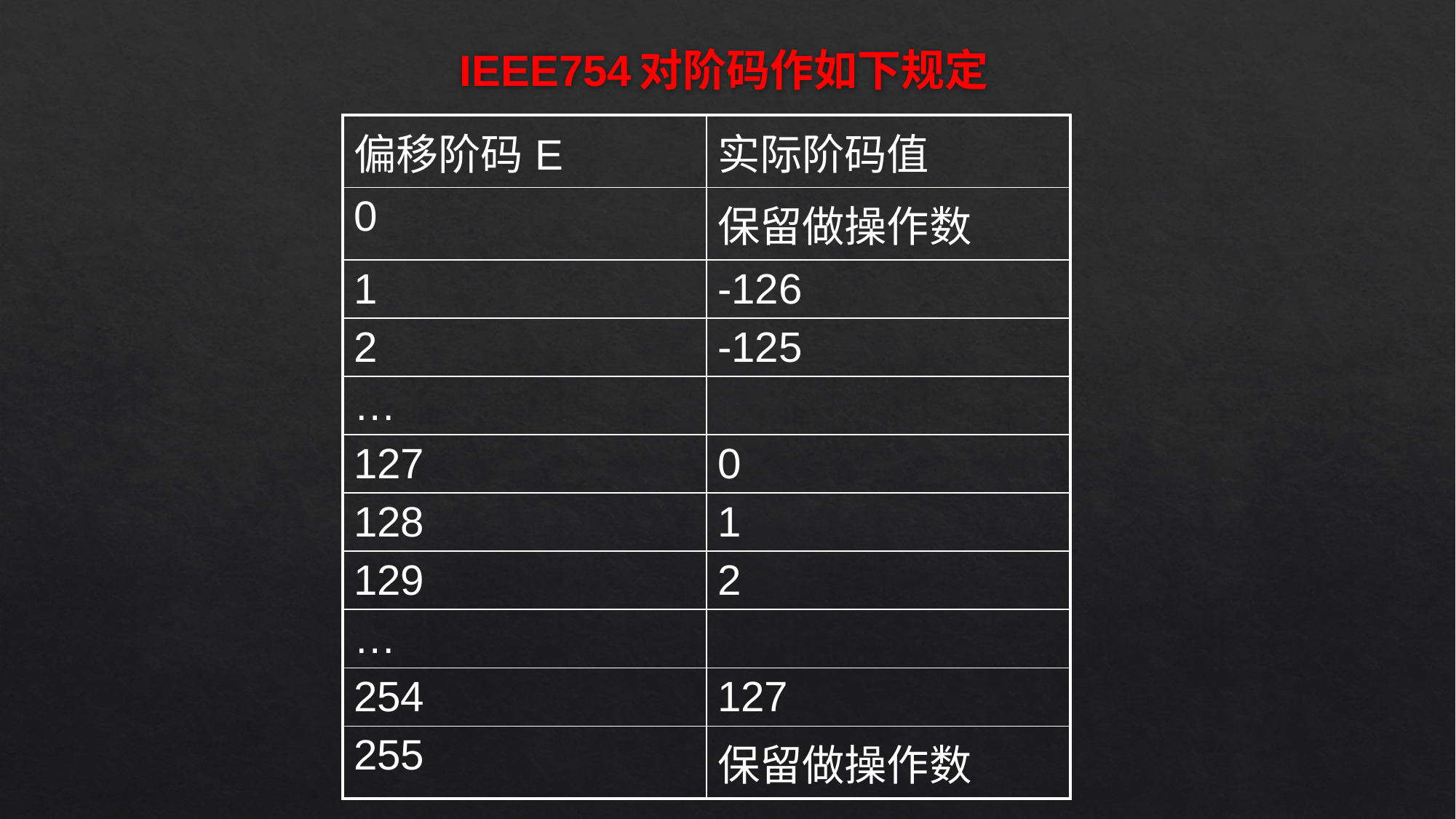

# IEEE754对阶码作如下规定
| 偏移阶码E | 实际阶码值 |
| --- | --- |
| 0 | 保留做操作数 |
| 1 | -126 |
| 2 | -125 |
| … |  |
| 127 | 0 |
| 128 | 1 |
| 129 | 2 |
| … |  |
| 254 | 127 |
| 255 | 保留做操作数 |